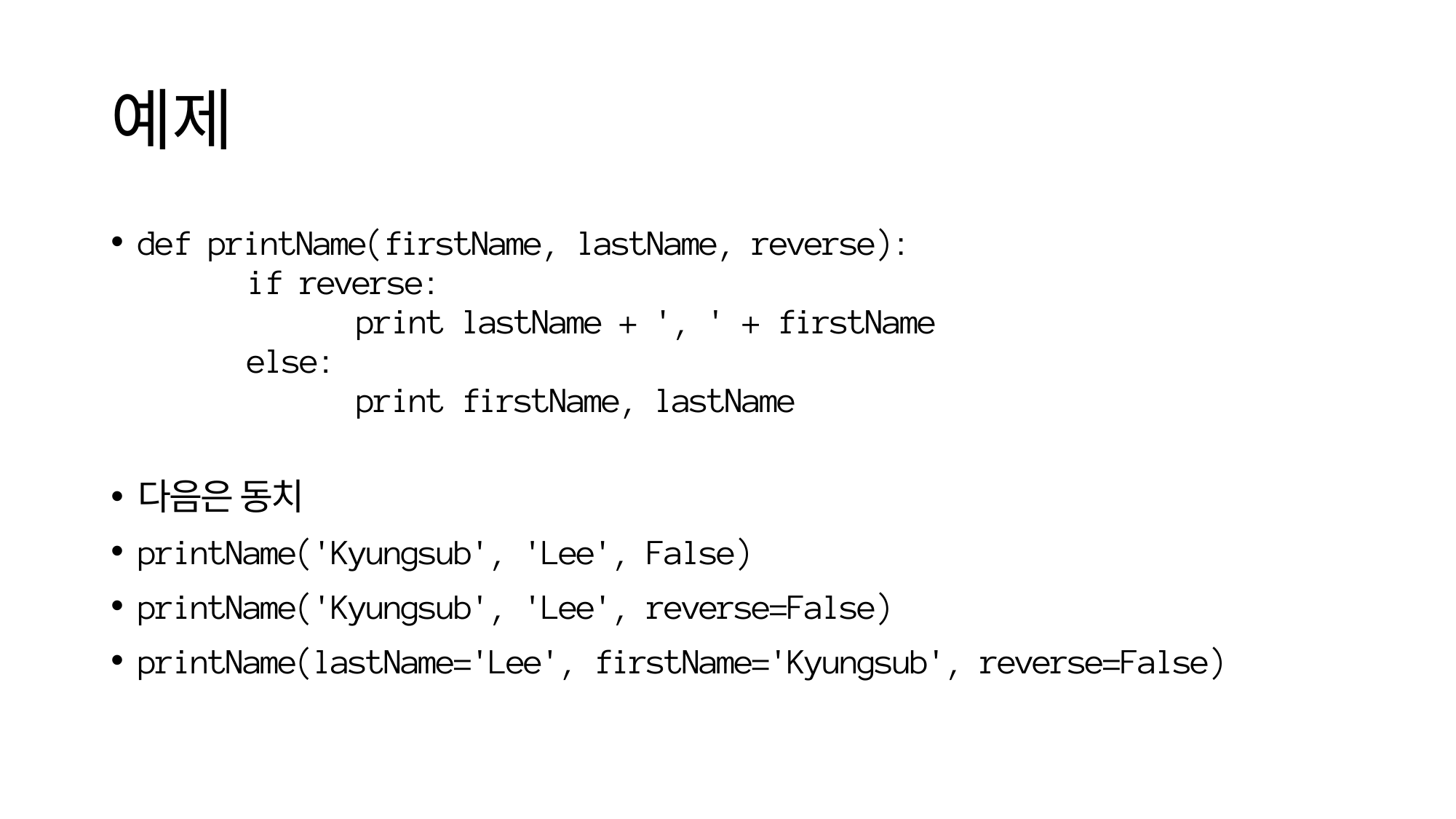

# 예제
def printName(firstName, lastName, reverse):
	if reverse:
		print lastName + ', ' + firstName
	else:
		print firstName, lastName
다음은 동치
printName('Kyungsub', 'Lee', False)
printName('Kyungsub', 'Lee', reverse=False)
printName(lastName='Lee', firstName='Kyungsub', reverse=False)